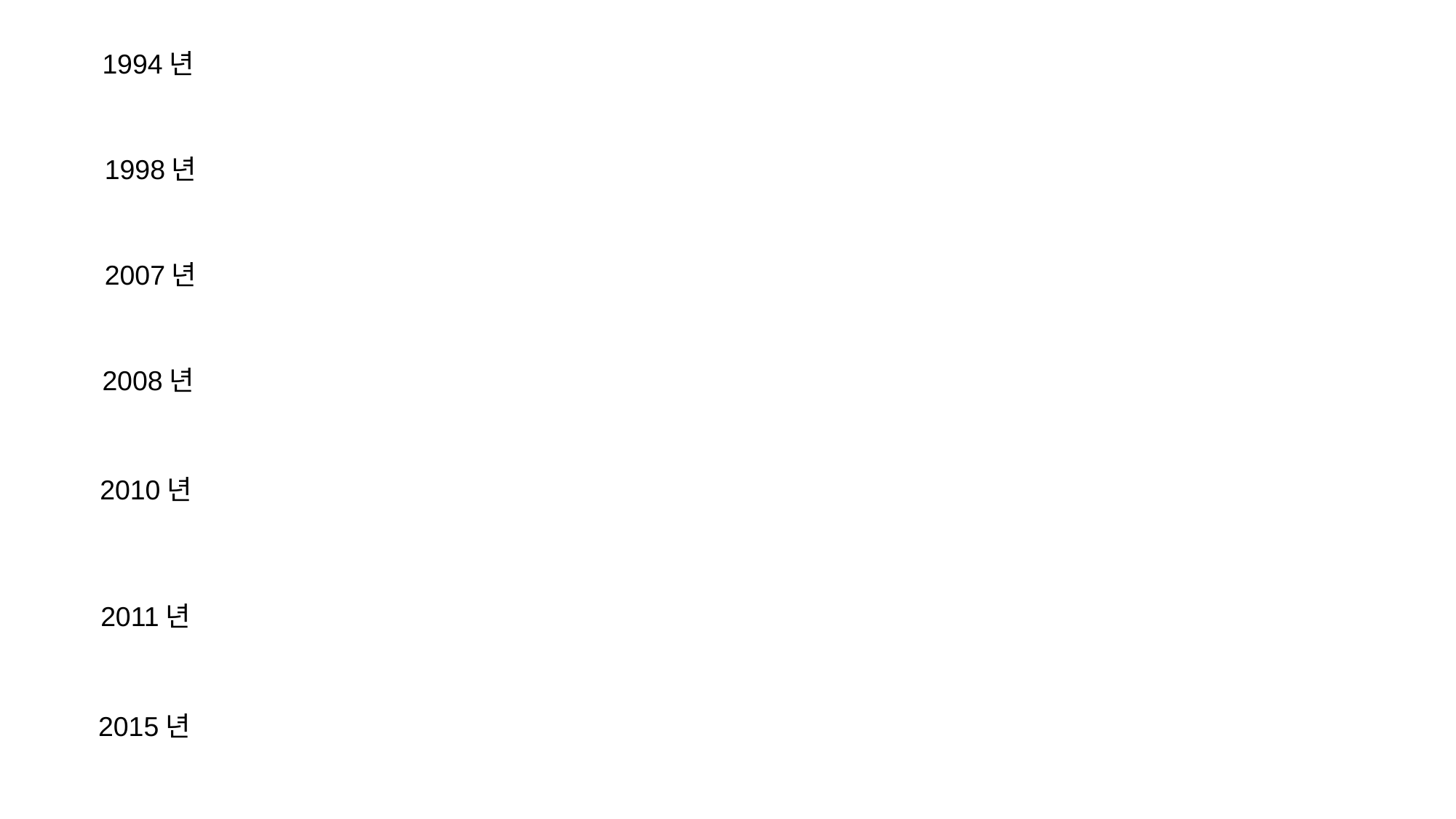

1989년
1993년
1994년
1998년
2007년
2008년
2010년
2011년
2015년